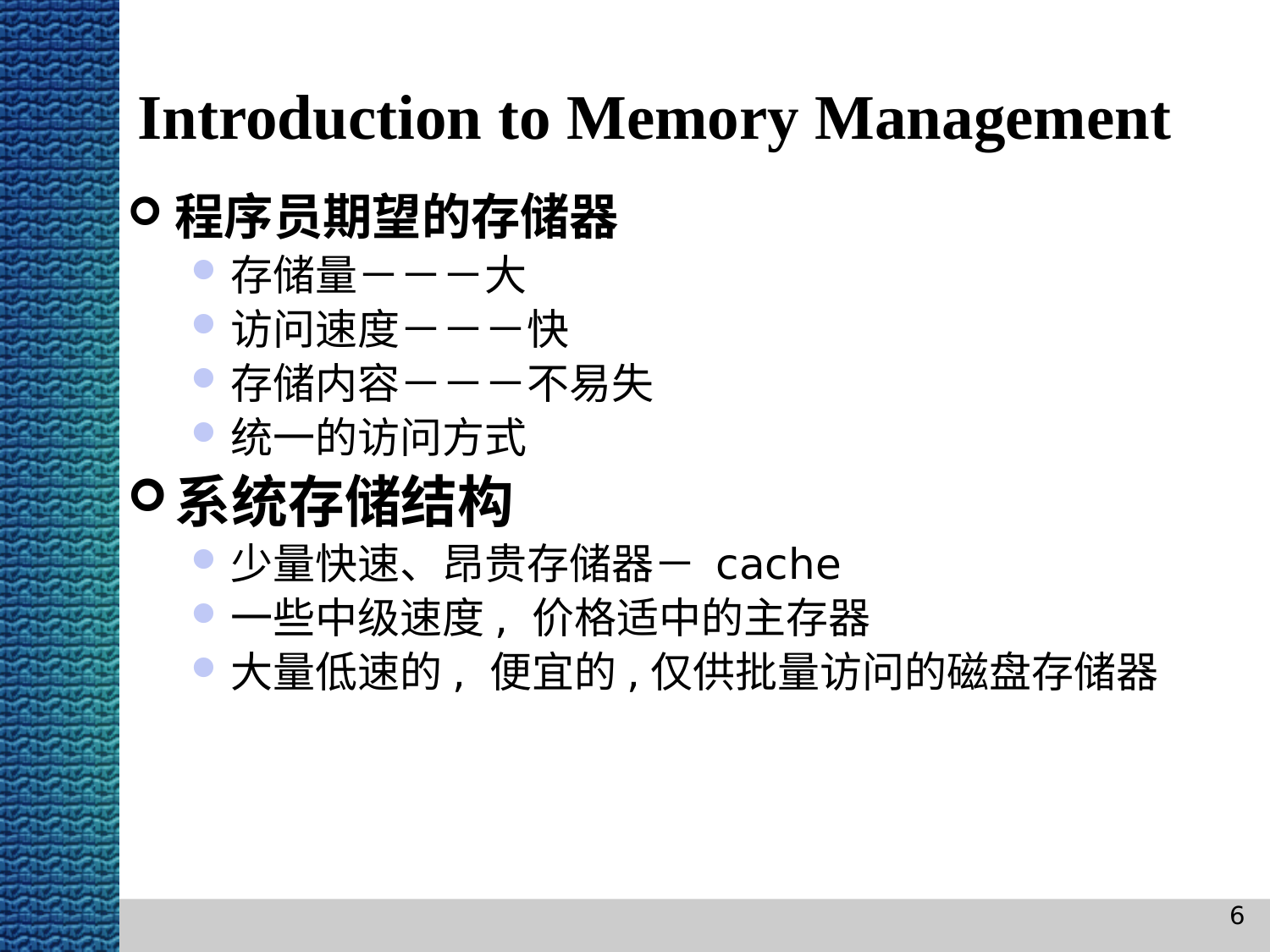

Introduction to Memory Management
程序员期望的存储器
存储量－－－大
访问速度－－－快
存储内容－－－不易失
统一的访问方式
系统存储结构
少量快速、昂贵存储器－ cache
一些中级速度, 价格适中的主存器
大量低速的, 便宜的,仅供批量访问的磁盘存储器

6